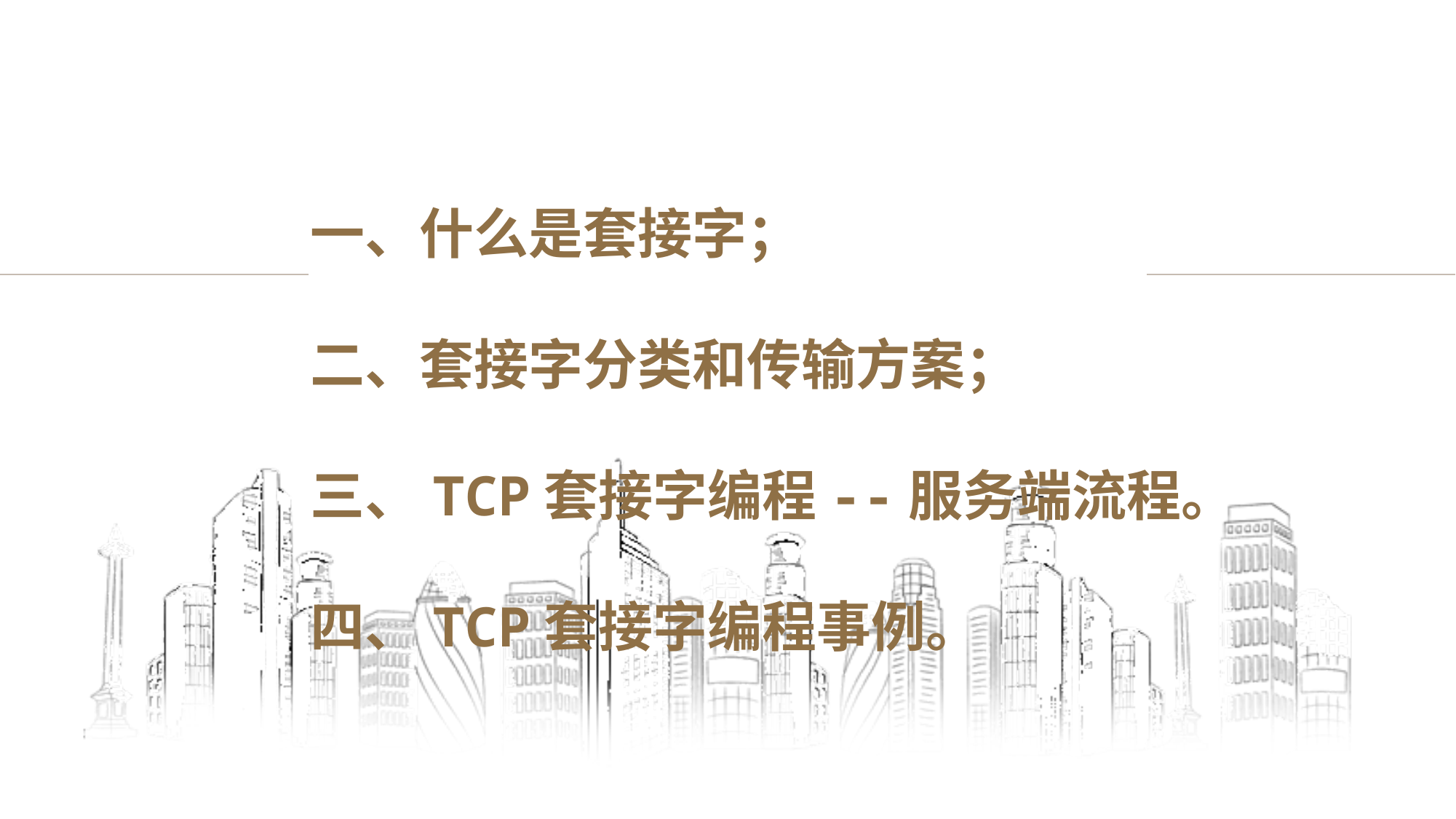

# 一、什么是套接字； 二、套接字分类和传输方案； 三、TCP套接字编程--服务端流程。 四、TCP套接字编程事例。